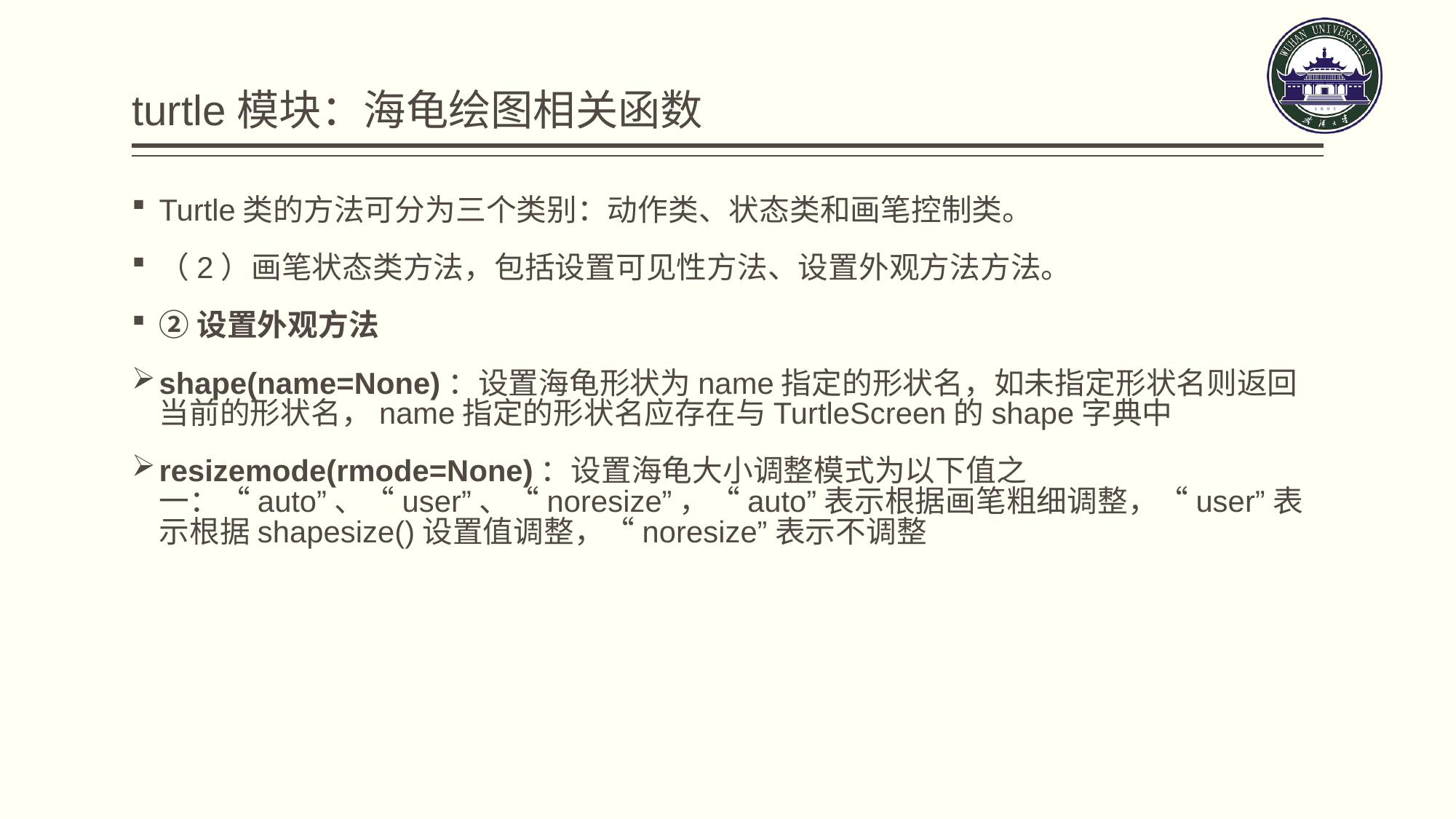

# turtle模块：海龟绘图相关函数
Turtle类的方法可分为三个类别：动作类、状态类和画笔控制类。
（2）画笔状态类方法，包括设置可见性方法、设置外观方法方法。
②设置外观方法
shape(name=None)：设置海龟形状为name指定的形状名，如未指定形状名则返回当前的形状名，name指定的形状名应存在与TurtleScreen的shape字典中
resizemode(rmode=None)：设置海龟大小调整模式为以下值之一：“auto”、“user”、“noresize”，“auto”表示根据画笔粗细调整，“user”表示根据shapesize()设置值调整，“noresize”表示不调整